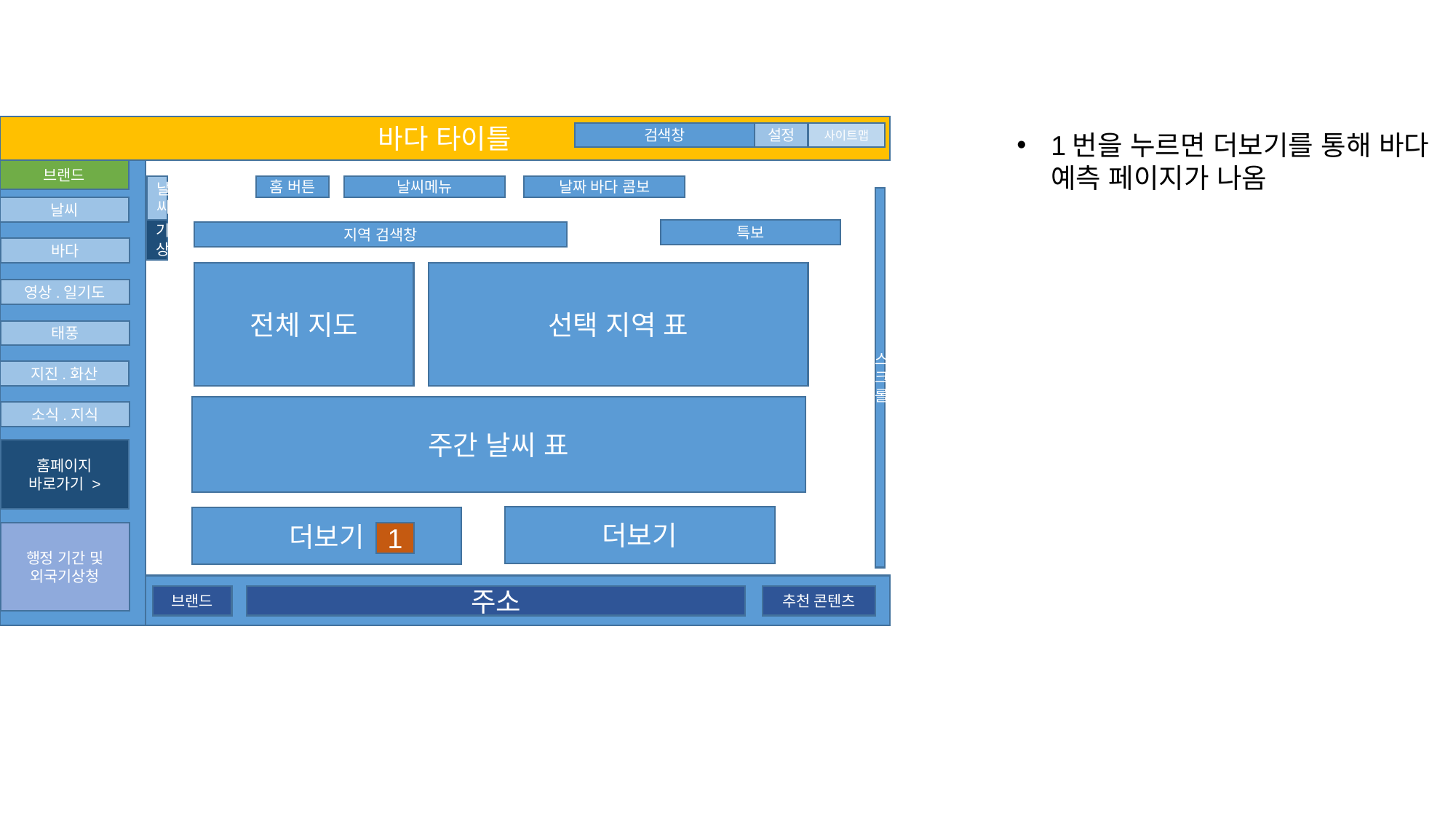

바다 타이틀
브랜드

날씨
날씨
기상
바다
영상.일기도
태풍
지진.화산
소식.지식
홈페이지
바로가기 >
행정 기간 및
외국기상청
홈 버튼
날씨메뉴
날짜 바다 콤보
스크롤

브랜드
주소
추천 콘텐츠
검색창
설정
사이트맵
1번을 누르면 더보기를 통해 바다 예측 페이지가 나옴
특보
지역 검색창
전체 지도
선택 지역 표
주간 날씨 표
더보기
더보기
1